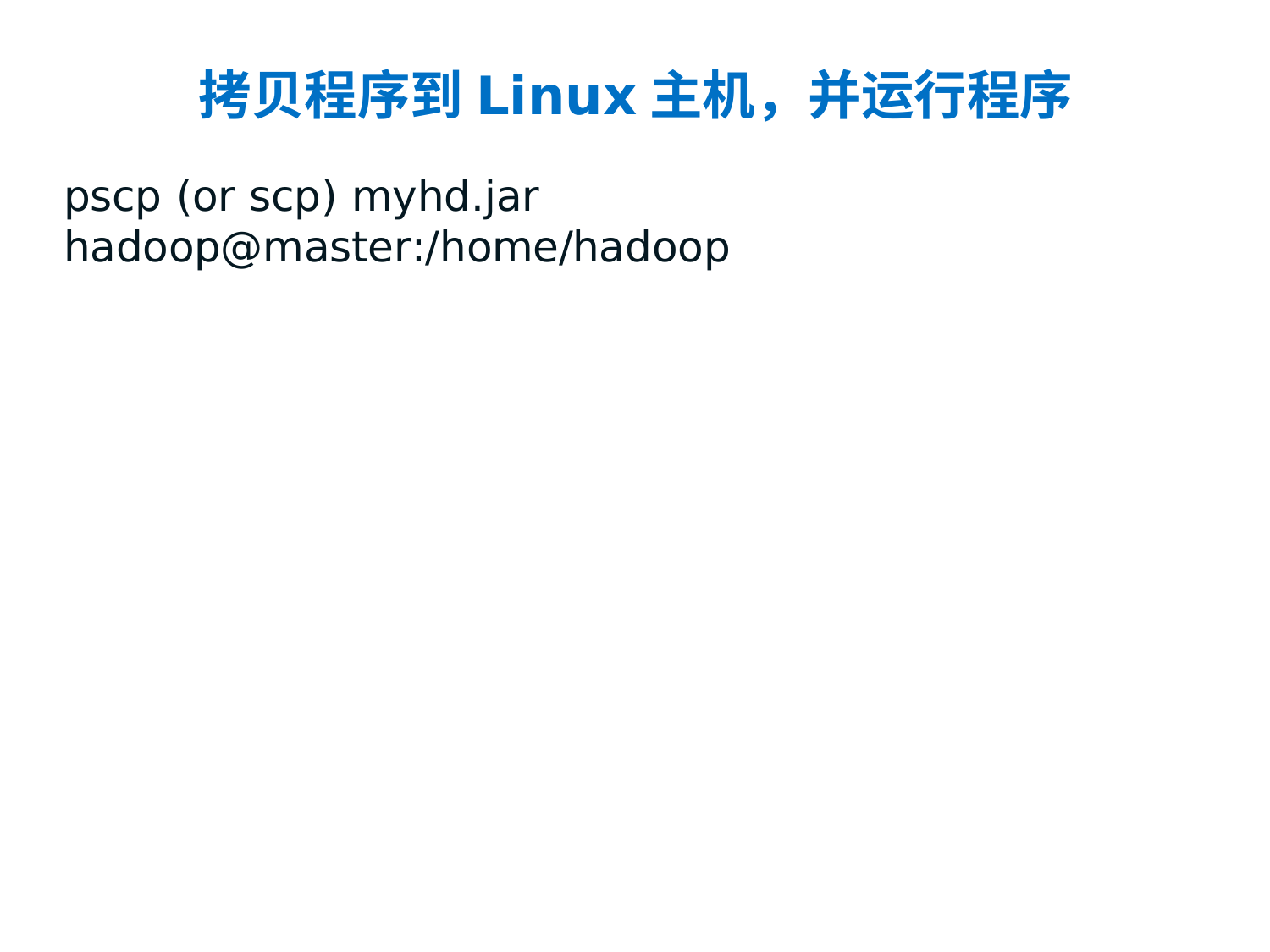

# 拷贝程序到Linux主机，并运行程序
pscp (or scp) myhd.jar hadoop@master:/home/hadoop